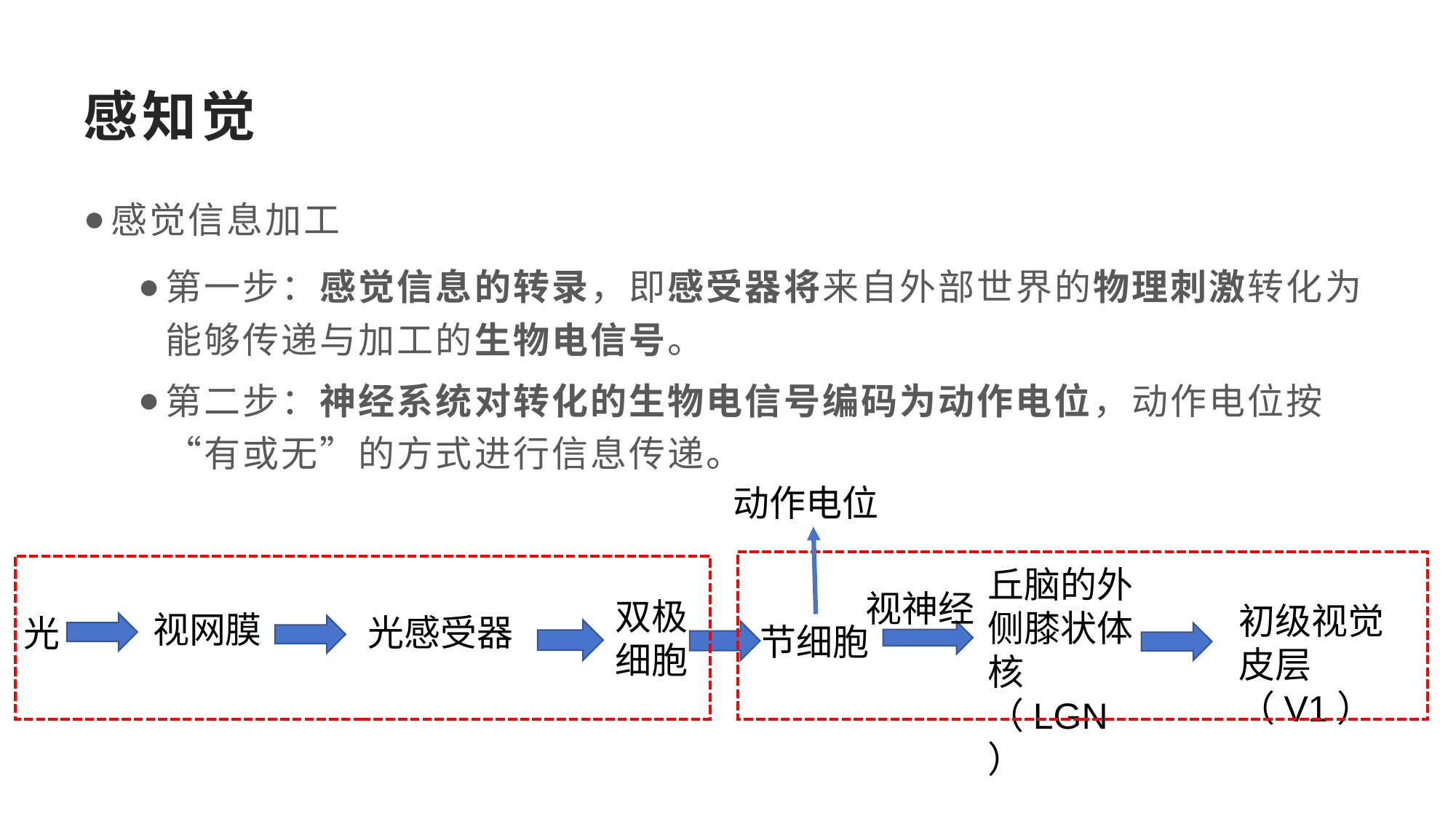

# 感知觉
感觉信息加工
第一步：感觉信息的转录，即感受器将来自外部世界的物理刺激转化为能够传递与加工的生物电信号。
第二步：神经系统对转化的生物电信号编码为动作电位，动作电位按“有或无”的方式进行信息传递。

动作电位

丘脑的外侧膝状体核（LGN）
视神经
双极细胞
初级视觉皮层（V1）
视网膜
光感受器
光

节细胞